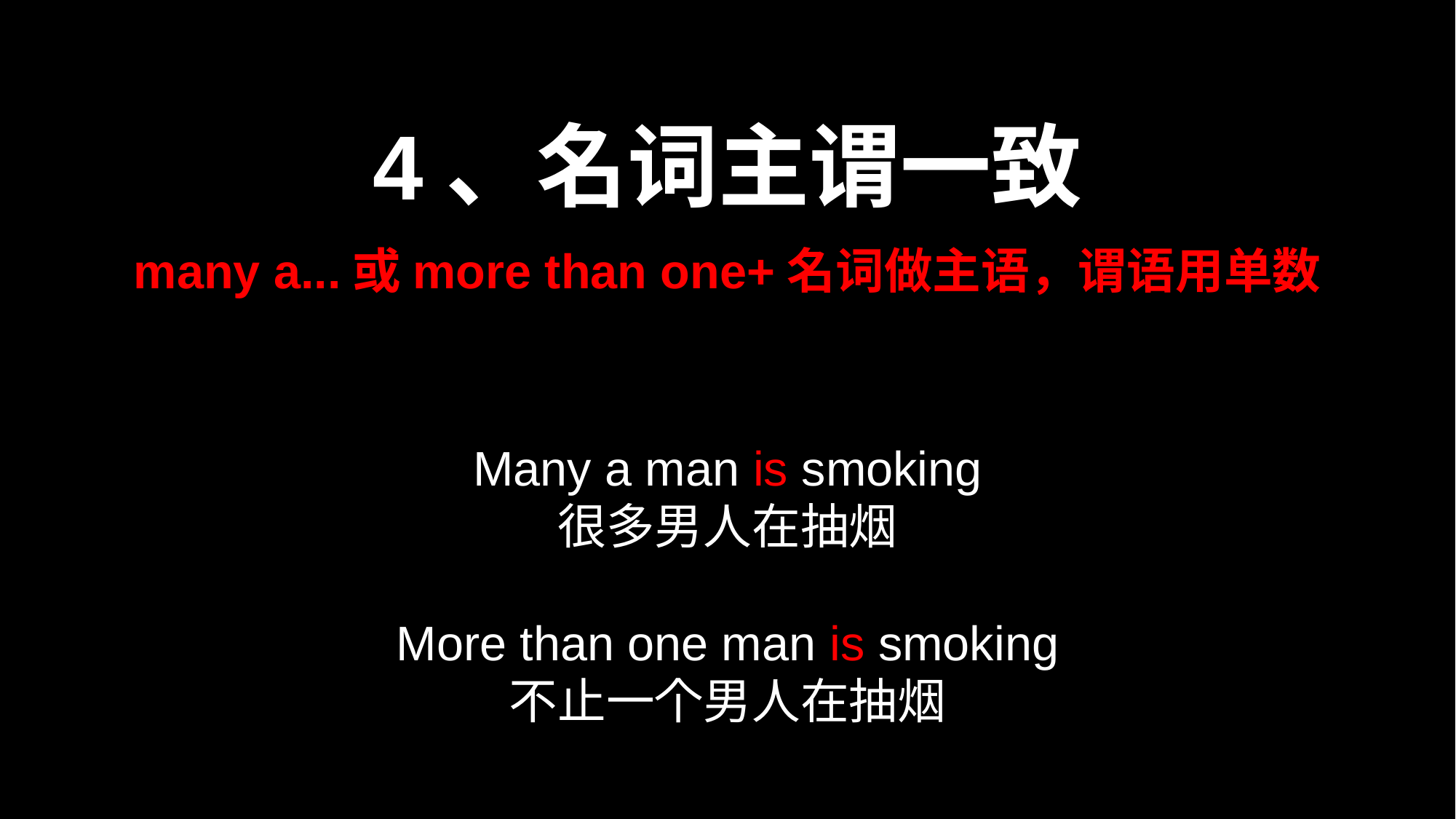

4、名词主谓一致
many a...或more than one+名词做主语，谓语用单数
Many a man is smoking
很多男人在抽烟

More than one man is smoking
不止一个男人在抽烟